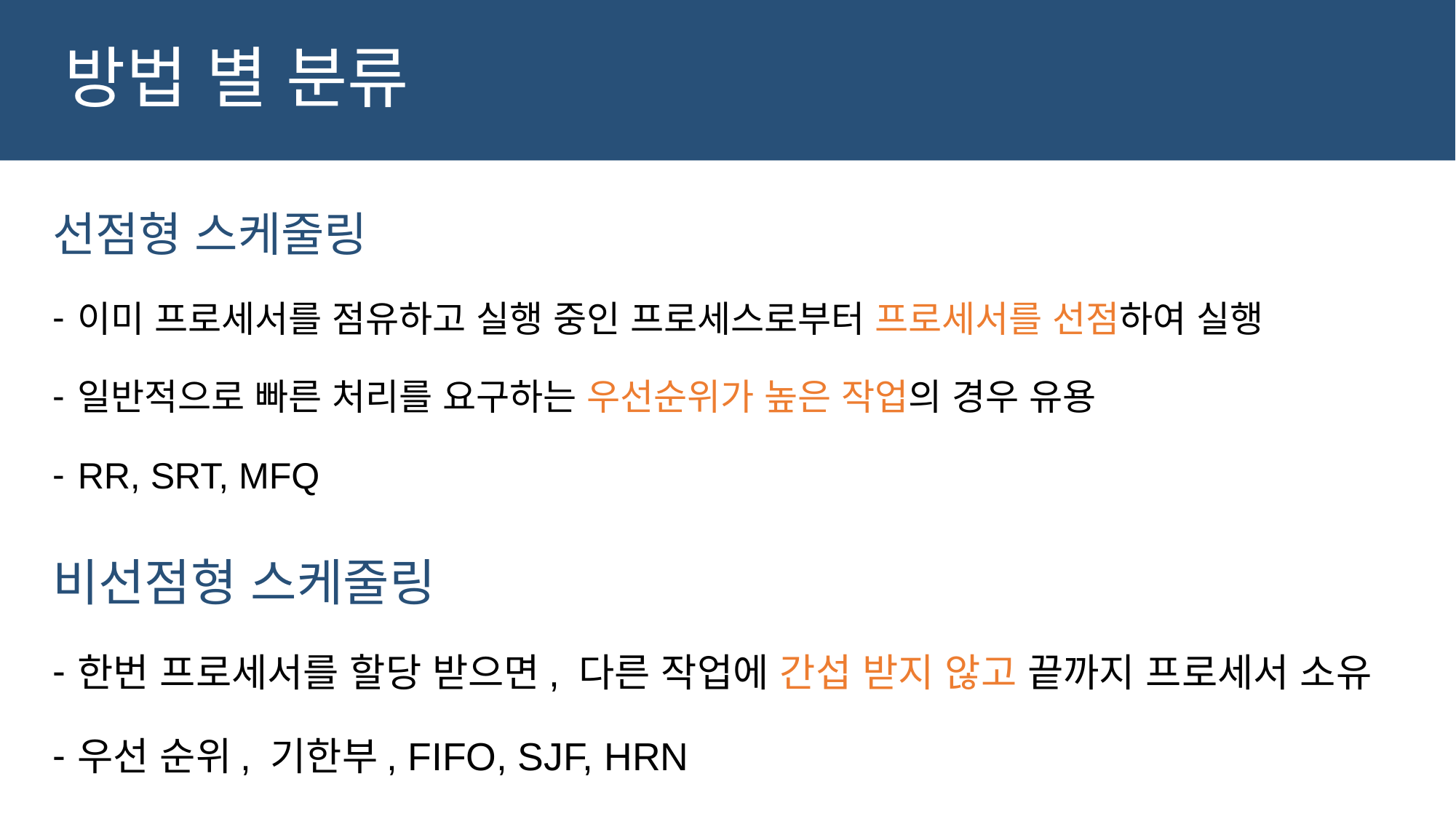

# 방법 별 분류
선점형 스케줄링
이미 프로세서를 점유하고 실행 중인 프로세스로부터 프로세서를 선점하여 실행
일반적으로 빠른 처리를 요구하는 우선순위가 높은 작업의 경우 유용
RR, SRT, MFQ
비선점형 스케줄링
한번 프로세서를 할당 받으면, 다른 작업에 간섭 받지 않고 끝까지 프로세서 소유
우선 순위, 기한부, FIFO, SJF, HRN